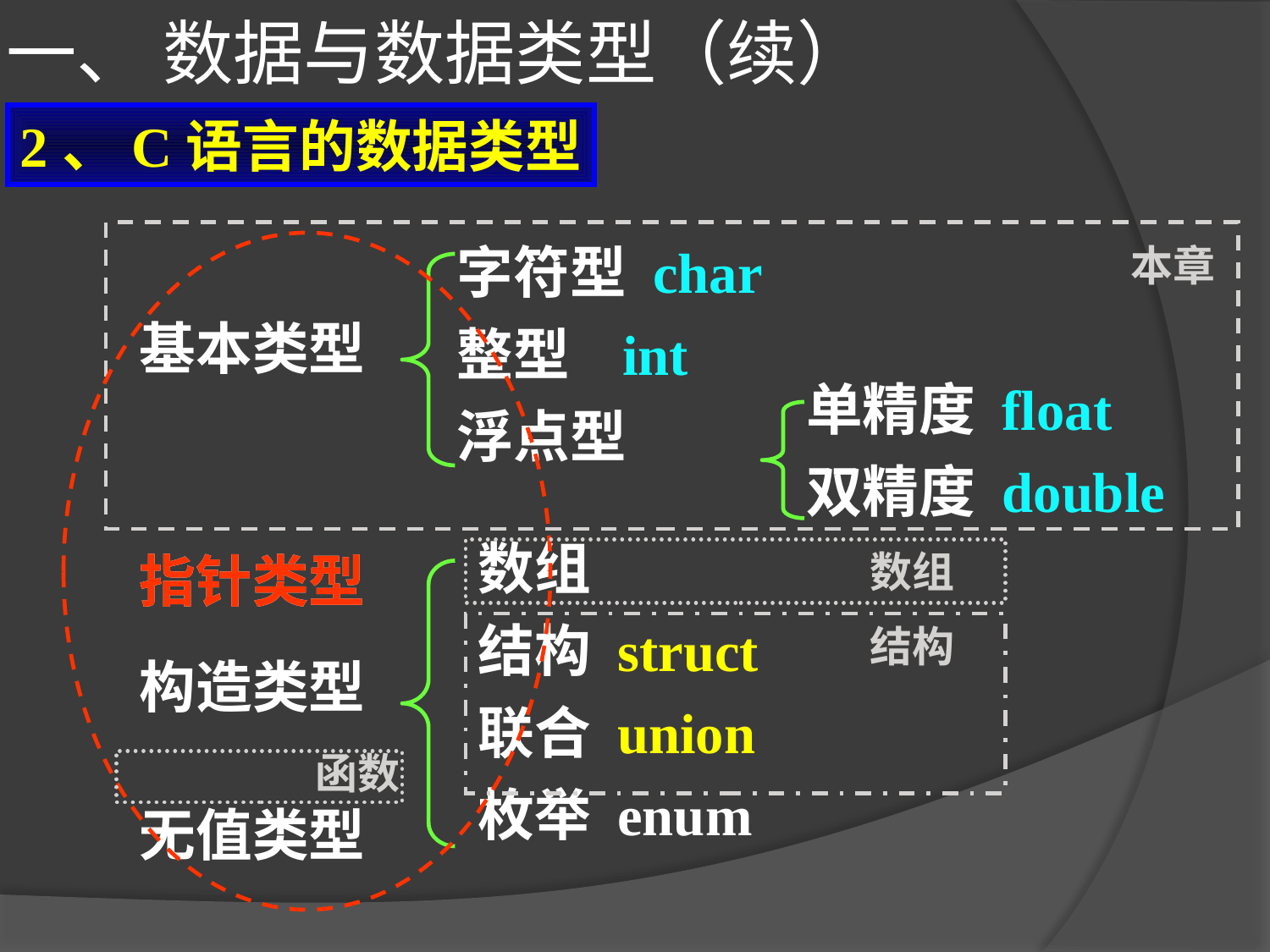

# 一、 数据与数据类型（续）
2、C语言的数据类型

本章
字符型 char
整型   int
浮点型

基本类型
单精度 float
双精度 double

指针类型
指针类型
数组
结构 struct
联合 union
枚举 enum

数组

结构
构造类型
函数

无值类型